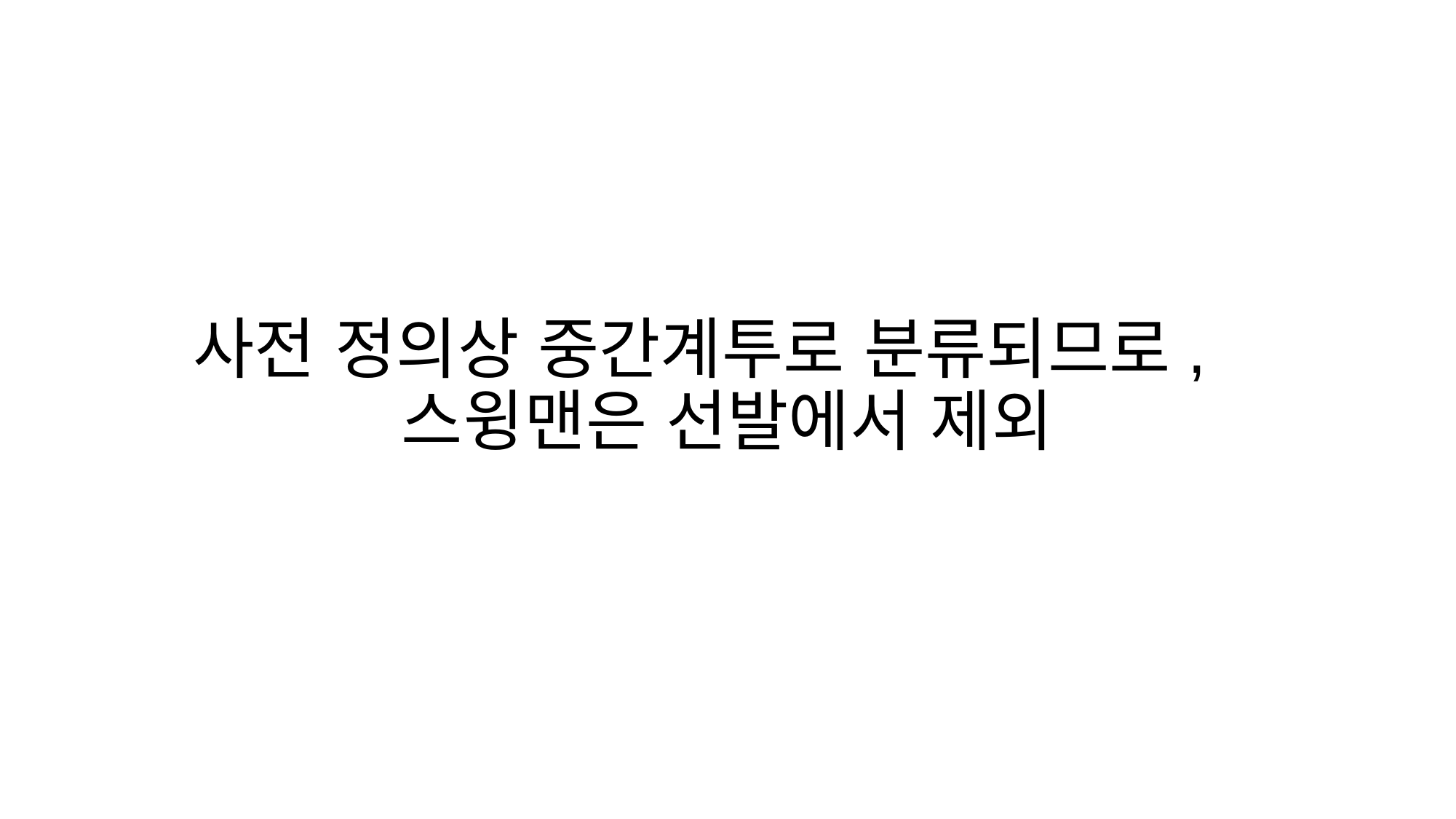

# 사전 정의상 중간계투로 분류되므로,    스윙맨은 선발에서 제외